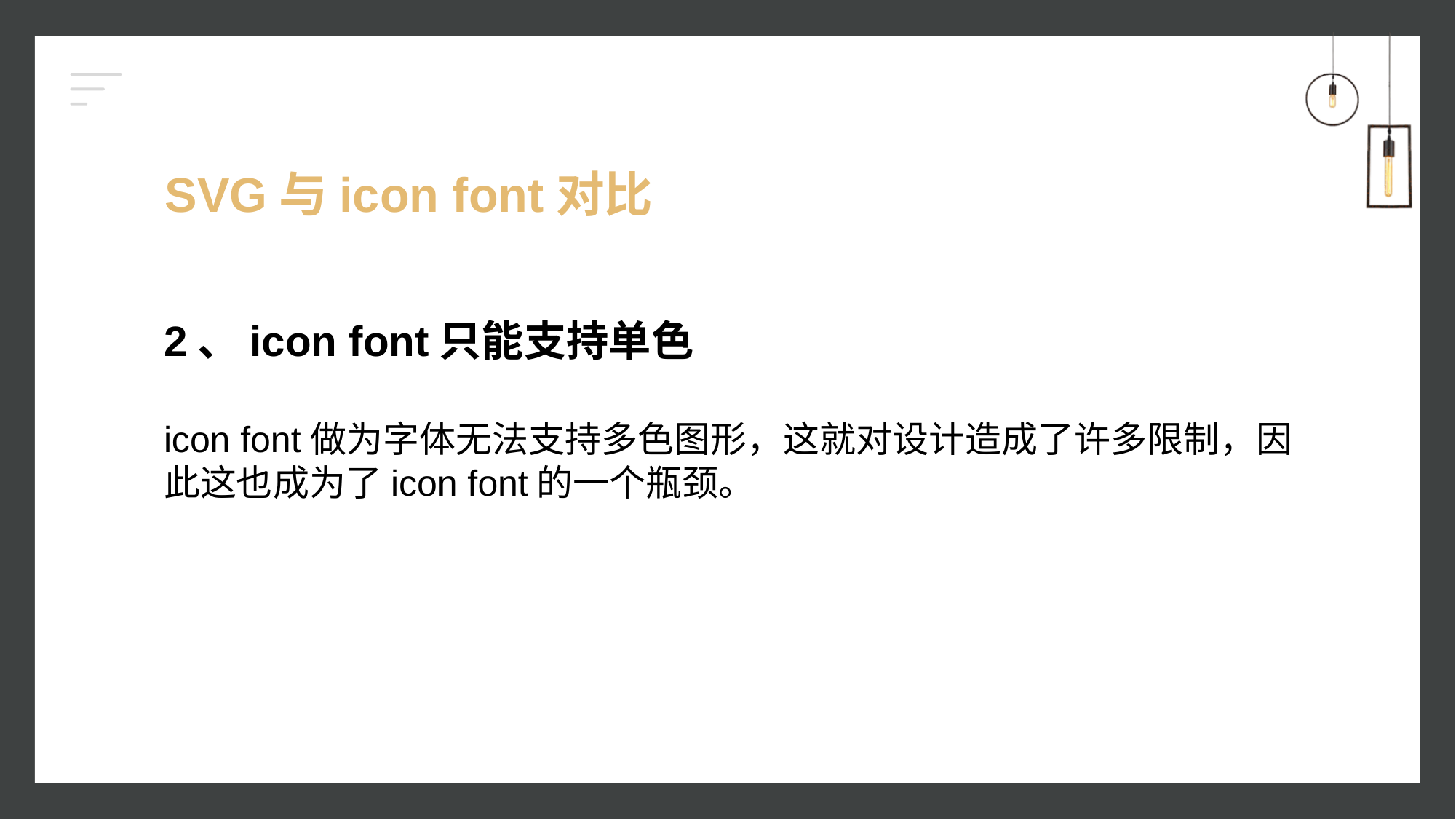

# SVG与icon font对比
2、icon font只能支持单色

icon font做为字体无法支持多色图形，这就对设计造成了许多限制，因此这也成为了icon font的一个瓶颈。